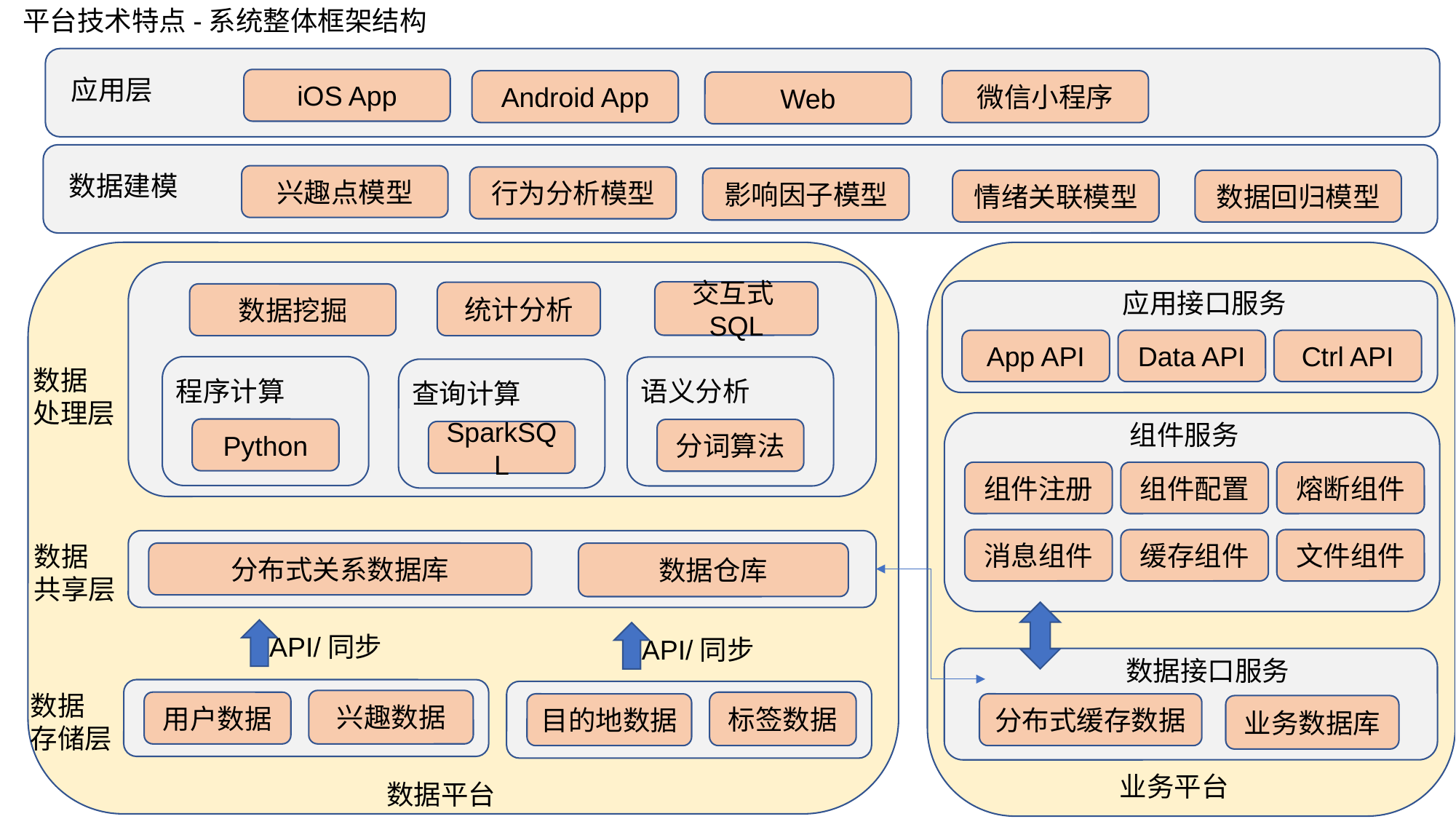

平台技术特点-系统整体框架结构

应用层
iOS App
Android App
微信小程序
Web

数据建模
兴趣点模型
行为分析模型
影响因子模型
情绪关联模型
数据回归模型

应用接口服务

交互式SQL
统计分析
数据挖掘
Data API
App API
Ctrl API

数据
处理层

程序计算
语义分析
查询计算

组件服务
Python
分词算法
SparkSQL
组件配置
组件注册
熔断组件
缓存组件
消息组件
文件组件

数据
共享层
分布式关系数据库
数据仓库

API/同步
API/同步
数据接口服务

数据
存储层
兴趣数据
用户数据
标签数据
目的地数据
分布式缓存数据
业务数据库
业务平台
数据平台